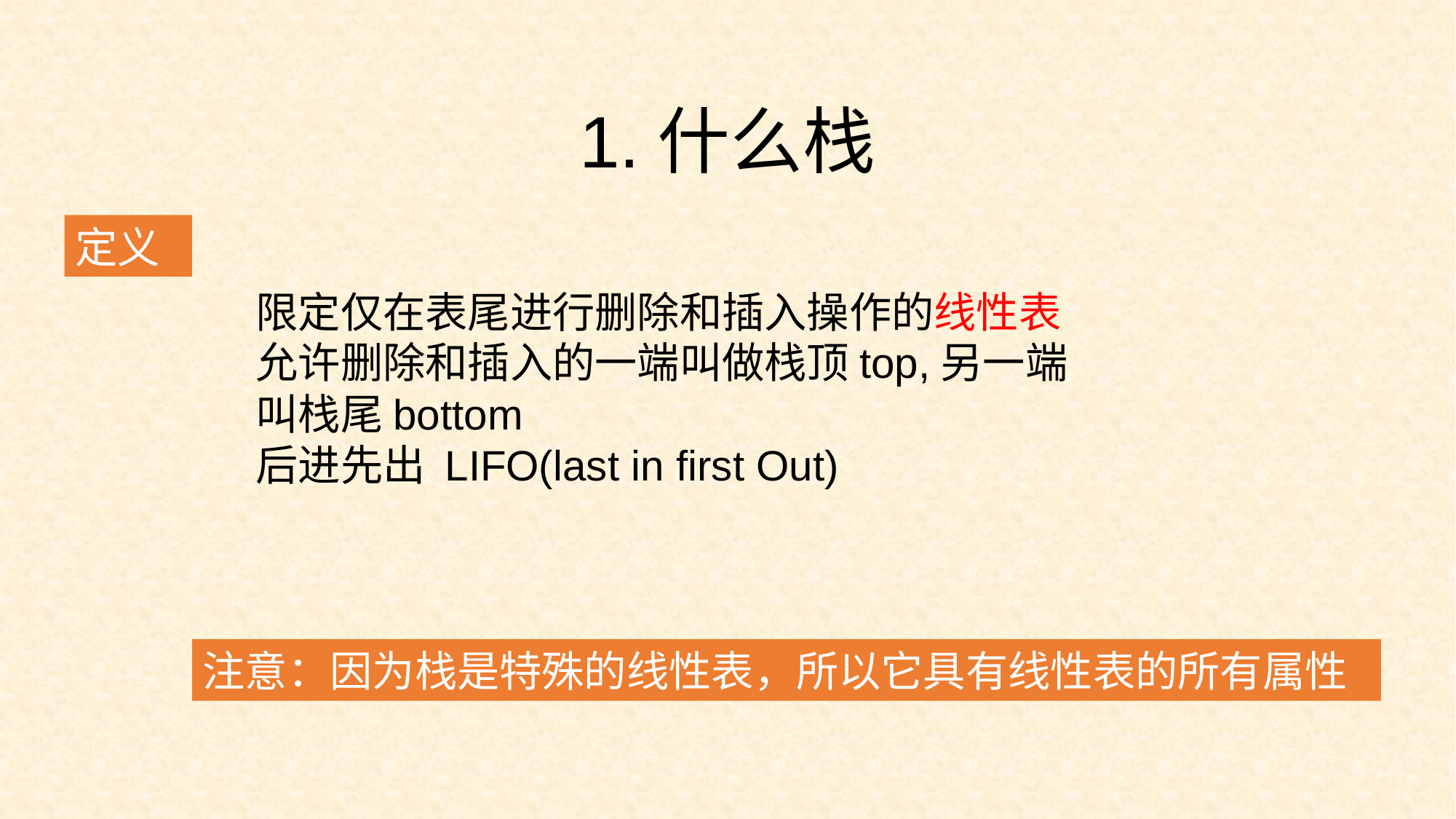

1.什么栈
定义
限定仅在表尾进行删除和插入操作的线性表
允许删除和插入的一端叫做栈顶top,另一端叫栈尾bottom
后进先出 LIFO(last in first Out)

注意：因为栈是特殊的线性表，所以它具有线性表的所有属性